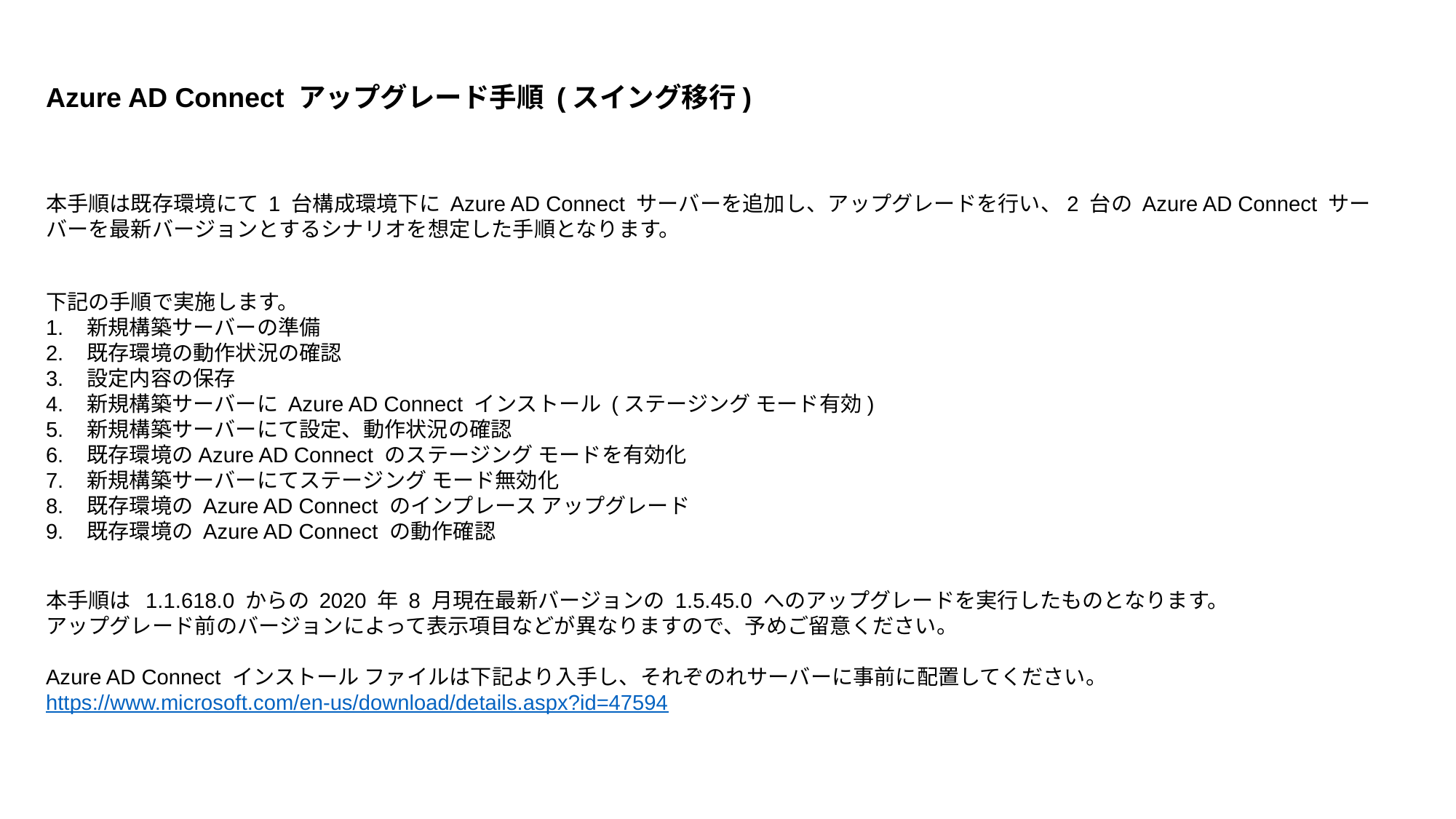

Azure AD Connect アップグレード手順 (スイング移行)

本手順は既存環境にて 1 台構成環境下に Azure AD Connect サーバーを追加し、アップグレードを行い、2 台の Azure AD Connect サーバーを最新バージョンとするシナリオを想定した手順となります。
下記の手順で実施します。
新規構築サーバーの準備
既存環境の動作状況の確認
設定内容の保存
新規構築サーバーに Azure AD Connect インストール (ステージング モード有効)
新規構築サーバーにて設定、動作状況の確認
既存環境のAzure AD Connect のステージング モードを有効化
新規構築サーバーにてステージング モード無効化
既存環境の Azure AD Connect のインプレース アップグレード
既存環境の Azure AD Connect の動作確認

本手順は  1.1.618.0 からの 2020 年 8 月現在最新バージョンの 1.5.45.0 へのアップグレードを実行したものとなります。
アップグレード前のバージョンによって表示項目などが異なりますので、予めご留意ください。

Azure AD Connect インストール ファイルは下記より入手し、それぞのれサーバーに事前に配置してください。
https://www.microsoft.com/en-us/download/details.aspx?id=47594